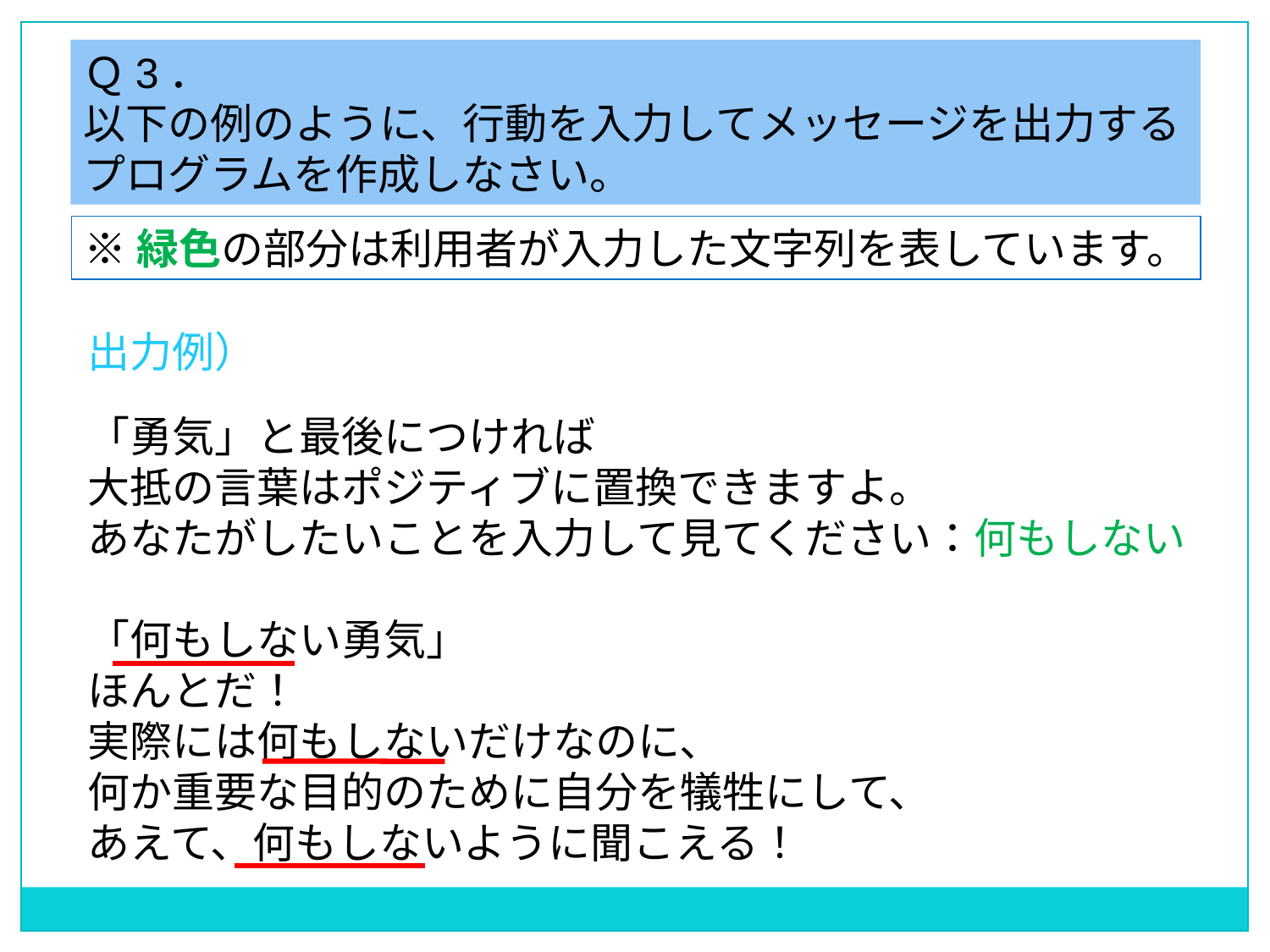

Ｑ3．
以下の例のように、行動を入力してメッセージを出力するプログラムを作成しなさい。
※緑色の部分は利用者が入力した文字列を表しています。
出力例）

「勇気」と最後につければ
大抵の言葉はポジティブに置換できますよ。
あなたがしたいことを入力して見てください：何もしない

「何もしない勇気」
ほんとだ！
実際には何もしないだけなのに、
何か重要な目的のために自分を犠牲にして、
あえて、何もしないように聞こえる！